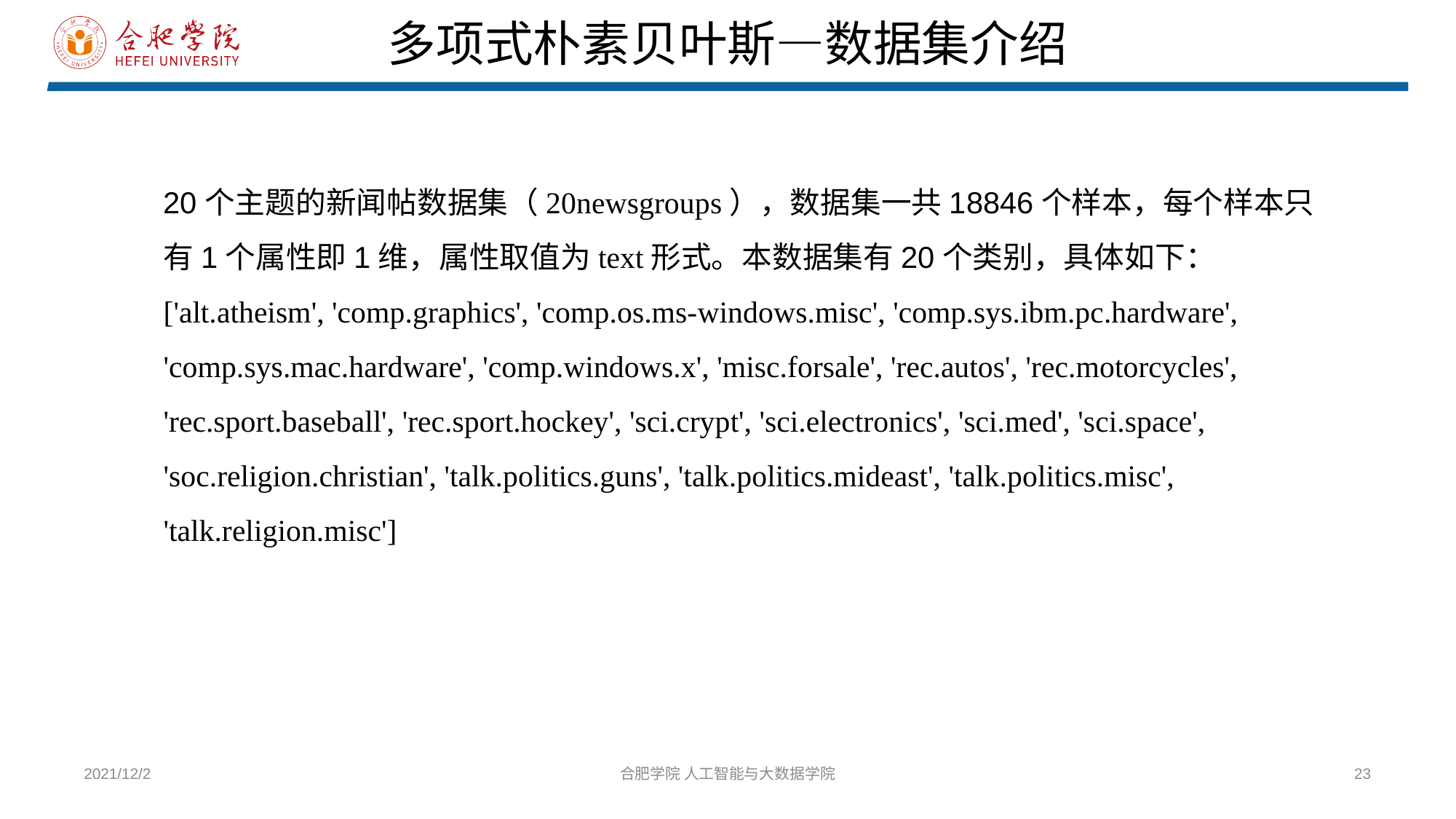

多项式朴素贝叶斯—数据集介绍
20个主题的新闻帖数据集（20newsgroups），数据集一共18846个样本，每个样本只有1个属性即1维，属性取值为text形式。本数据集有20个类别，具体如下：
['alt.atheism', 'comp.graphics', 'comp.os.ms-windows.misc', 'comp.sys.ibm.pc.hardware', 'comp.sys.mac.hardware', 'comp.windows.x', 'misc.forsale', 'rec.autos', 'rec.motorcycles', 'rec.sport.baseball', 'rec.sport.hockey', 'sci.crypt', 'sci.electronics', 'sci.med', 'sci.space', 'soc.religion.christian', 'talk.politics.guns', 'talk.politics.mideast', 'talk.politics.misc', 'talk.religion.misc']

2021/12/2
合肥学院 人工智能与大数据学院
23